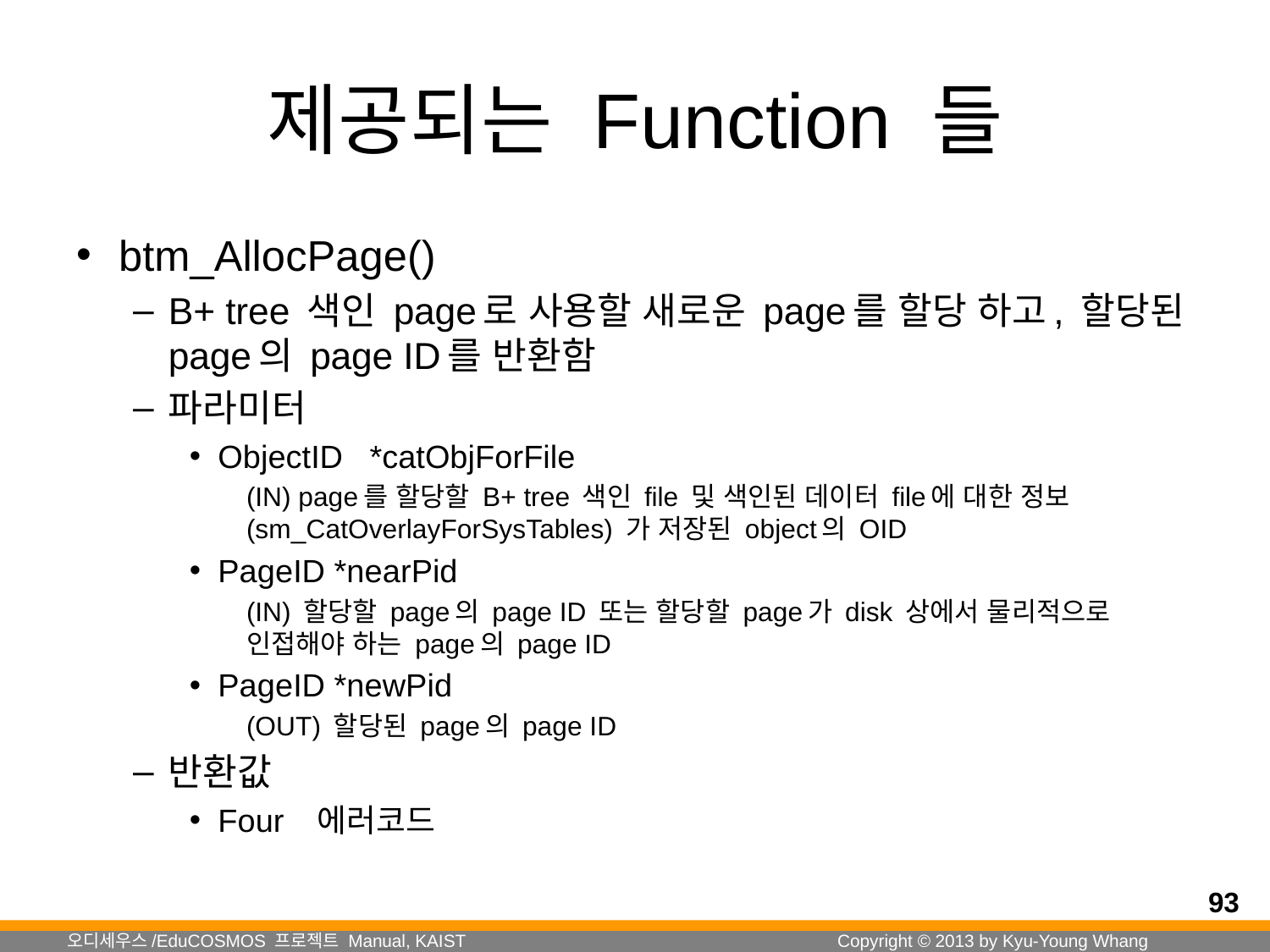

# 제공되는 Function 들
btm_AllocPage()
B+ tree 색인 page로 사용할 새로운 page를 할당 하고, 할당된 page의 page ID를 반환함
파라미터
ObjectID   *catObjForFile
(IN) page를 할당할 B+ tree 색인 file 및 색인된 데이터 file에 대한 정보 (sm_CatOverlayForSysTables) 가 저장된 object의 OID
PageID *nearPid
(IN) 할당할 page의 page ID 또는 할당할 page가 disk 상에서 물리적으로 인접해야 하는 page의 page ID
PageID *newPid
(OUT) 할당된 page의 page ID
반환값
Four   에러코드